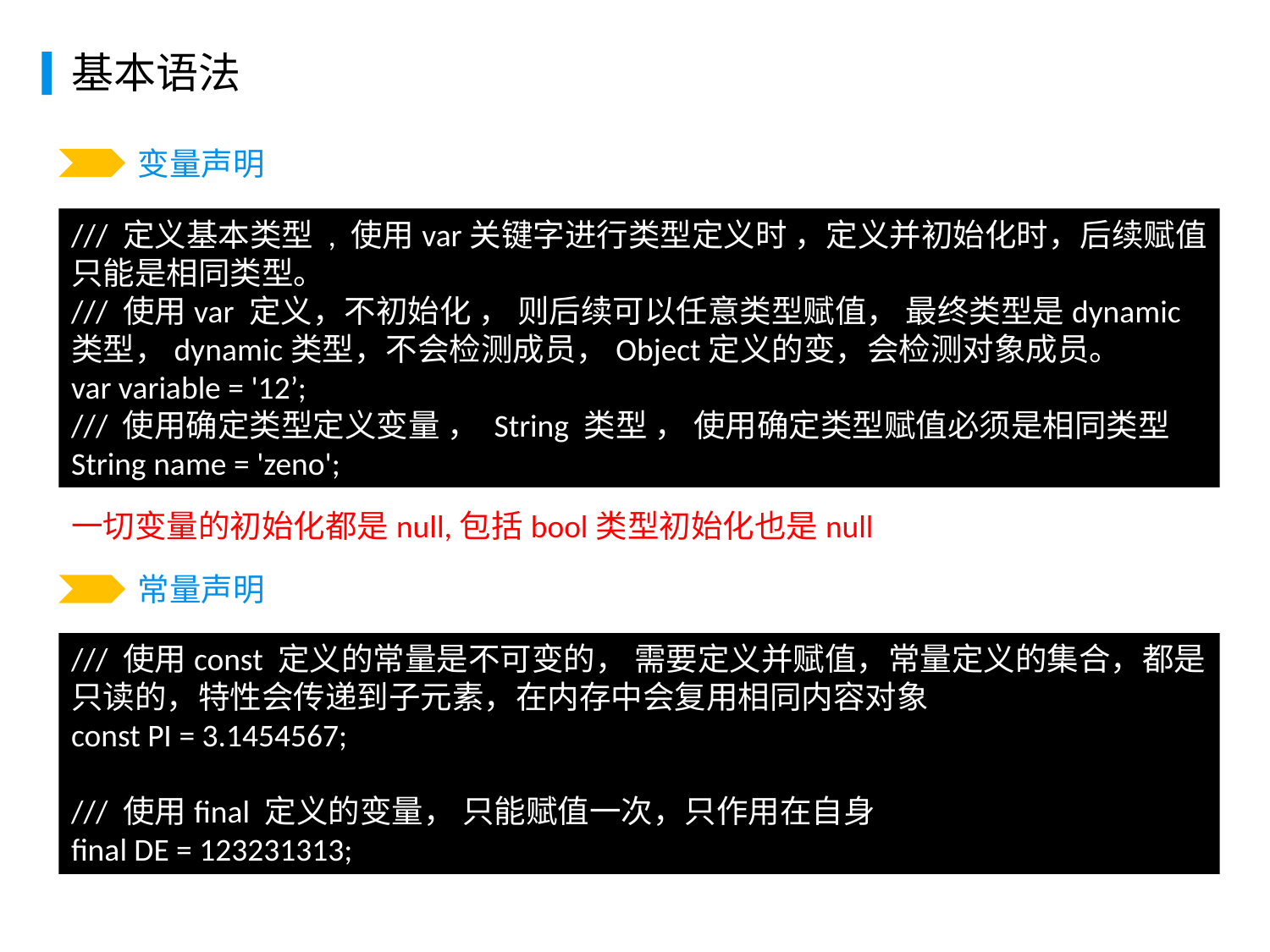

基本语法

变量声明

/// 定义基本类型 , 使用var关键字进行类型定义时 ，定义并初始化时，后续赋值只能是相同类型。
/// 使用var 定义，不初始化 ， 则后续可以任意类型赋值， 最终类型是dynamic类型，dynamic类型，不会检测成员，Object定义的变，会检测对象成员。
var variable = '12’;
/// 使用确定类型定义变量 ， String 类型 ， 使用确定类型赋值必须是相同类型
String name = 'zeno';
一切变量的初始化都是null,包括bool类型初始化也是null
常量声明

/// 使用const 定义的常量是不可变的， 需要定义并赋值，常量定义的集合，都是只读的，特性会传递到子元素，在内存中会复用相同内容对象
const PI = 3.1454567;
/// 使用final 定义的变量， 只能赋值一次，只作用在自身
final DE = 123231313;